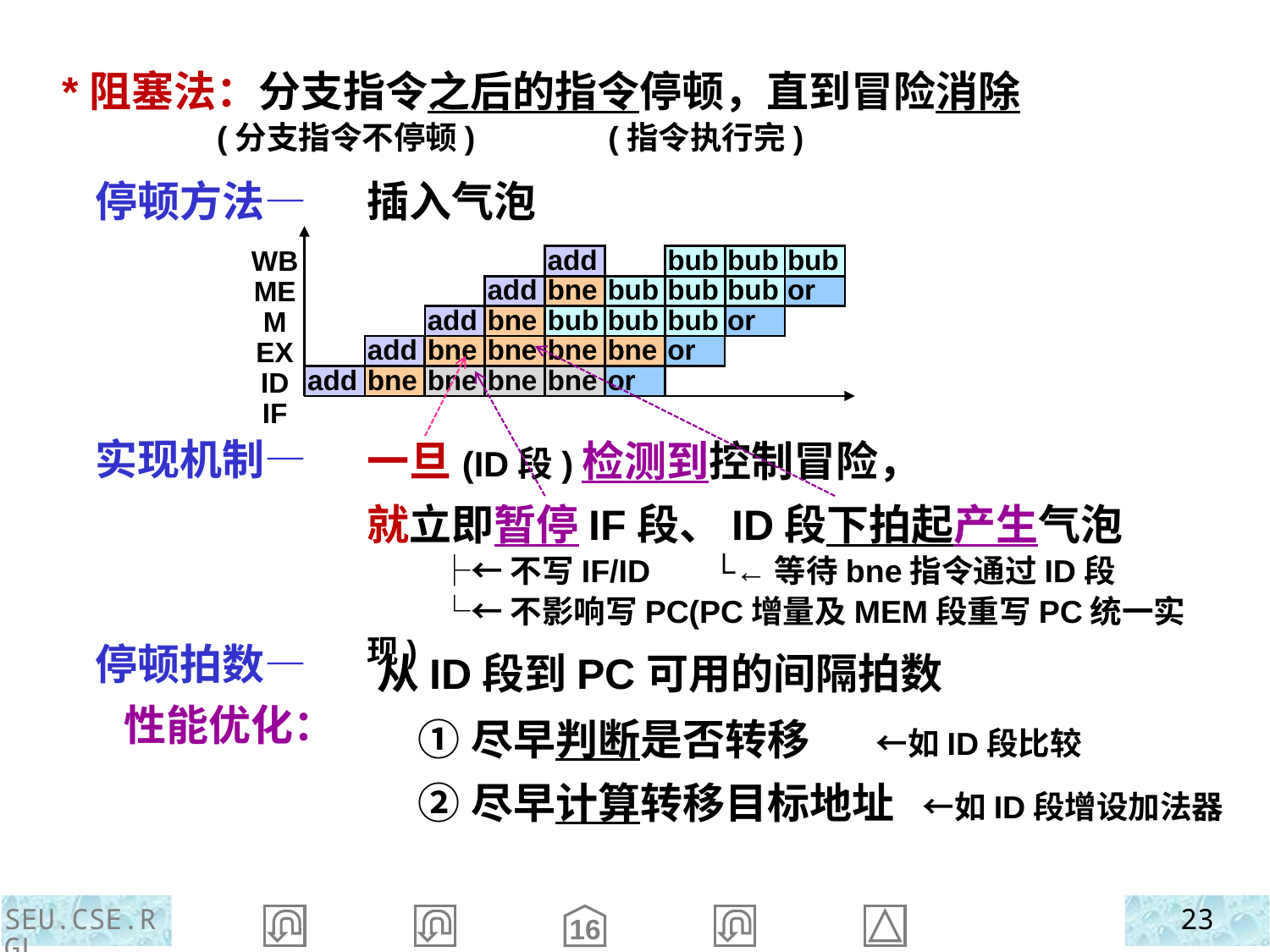

*阻塞法：分支指令之后的指令停顿，直到冒险消除
                    (分支指令不停顿)               (指令执行完)
     停顿方法—

     实现机制—

     停顿拍数—
        性能优化：
插入气泡
WB
MEM
EX
ID
IF
add
bub
bub
bub
add
bub
bub
bub
bne
or
add
bub
bub
bub
or
bne
add
bne
bne
bne
bne
or
bne
bne
bne
bne
or
add
一旦(ID段)检测到控制冒险，
就立即暂停IF段、ID段下拍起产生气泡
          ├←不写IF/ID       └←等待bne指令通过ID段
          └←不影响写PC(PC增量及MEM段重写PC统一实现)
从ID段到PC可用的间隔拍数
①尽早判断是否转移       ←如ID段比较
②尽早计算转移目标地址   ←如ID段增设加法器
SEU.CSE.RGL
23

16